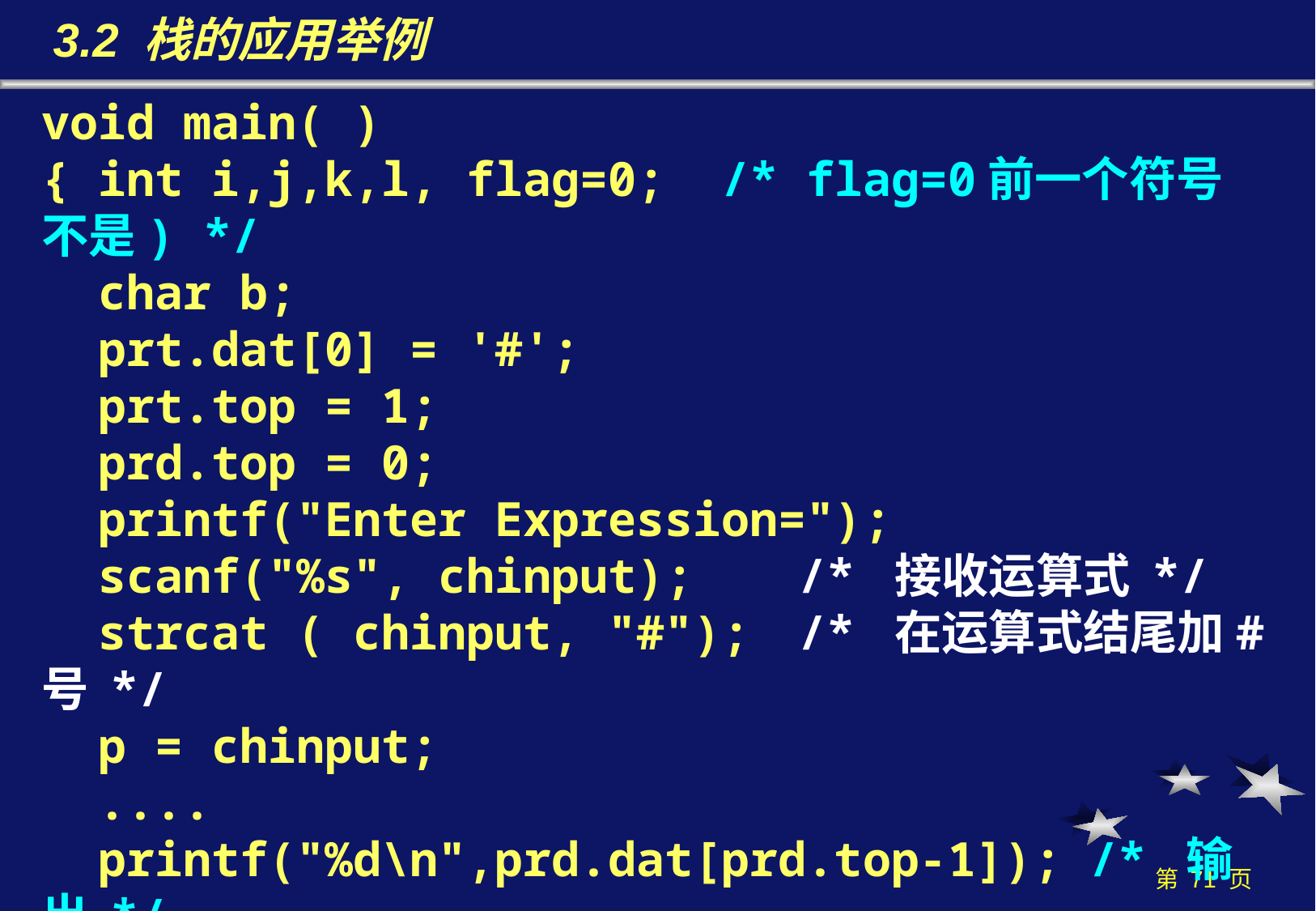

# 3.2 栈的应用举例
void main( )
{ int i,j,k,l, flag=0;  /* flag=0前一个符号不是) */
  char b;
  prt.dat[0] = '#';
  prt.top = 1;
  prd.top = 0;
  printf("Enter Expression=");
  scanf("%s", chinput);  	 /* 接收运算式 */
  strcat ( chinput, "#");	 /* 在运算式结尾加#号 */
  p = chinput;
  ....
  printf("%d\n",prd.dat[prd.top-1]); /* 输出 */
}